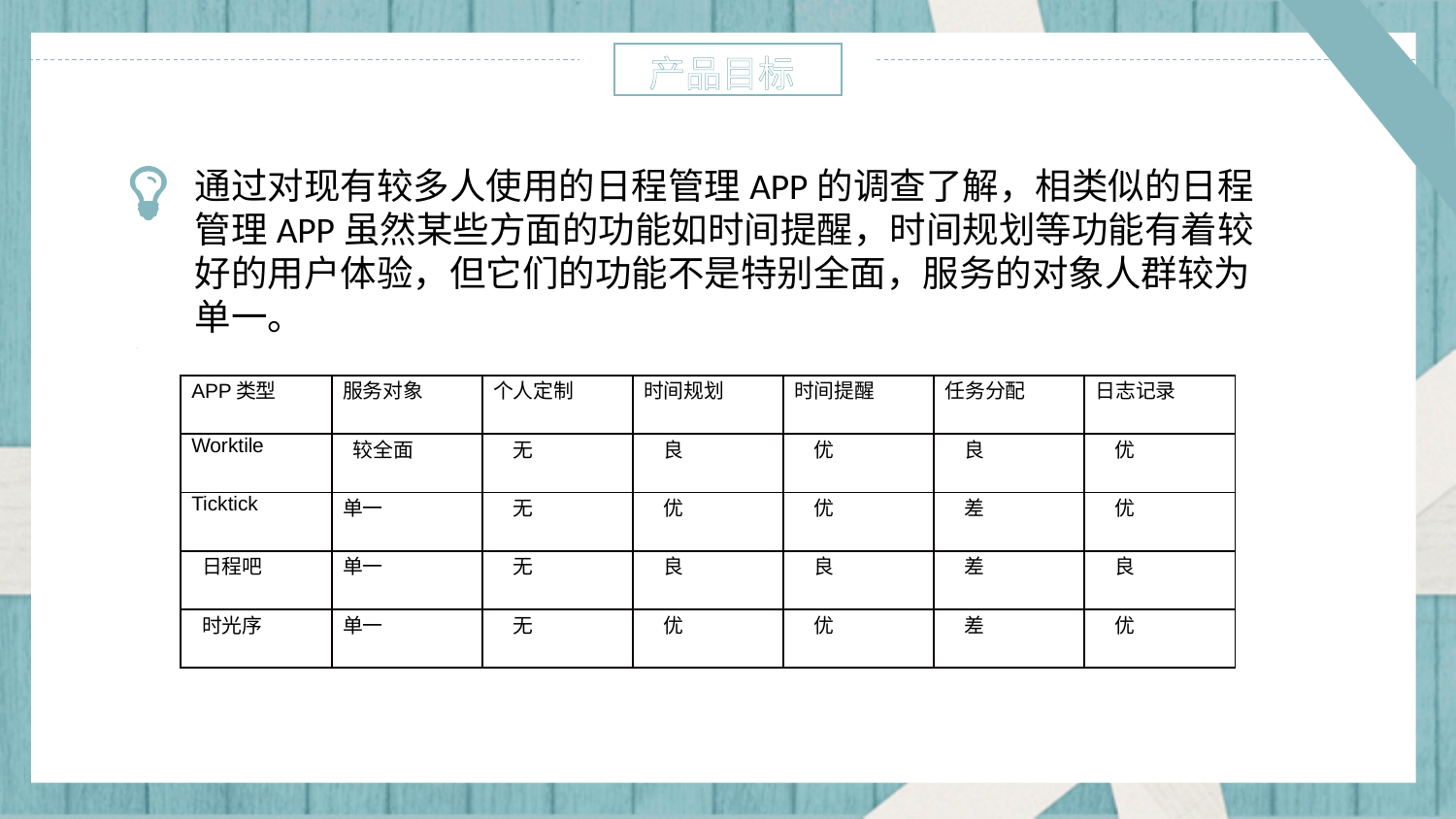

产品目标
通过对现有较多人使用的日程管理APP的调查了解，相类似的日程管理APP虽然某些方面的功能如时间提醒，时间规划等功能有着较好的用户体验，但它们的功能不是特别全面，服务的对象人群较为单一。

| APP类型 | 服务对象 | 个人定制 | 时间规划 | 时间提醒 | 任务分配 | 日志记录 |
| --- | --- | --- | --- | --- | --- | --- |
| Worktile | 较全面 | 无 | 良 | 优 | 良 | 优 |
| Ticktick | 单一 | 无 | 优 | 优 | 差 | 优 |
| 日程吧 | 单一 | 无 | 良 | 良 | 差 | 良 |
| 时光序 | 单一 | 无 | 优 | 优 | 差 | 优 |